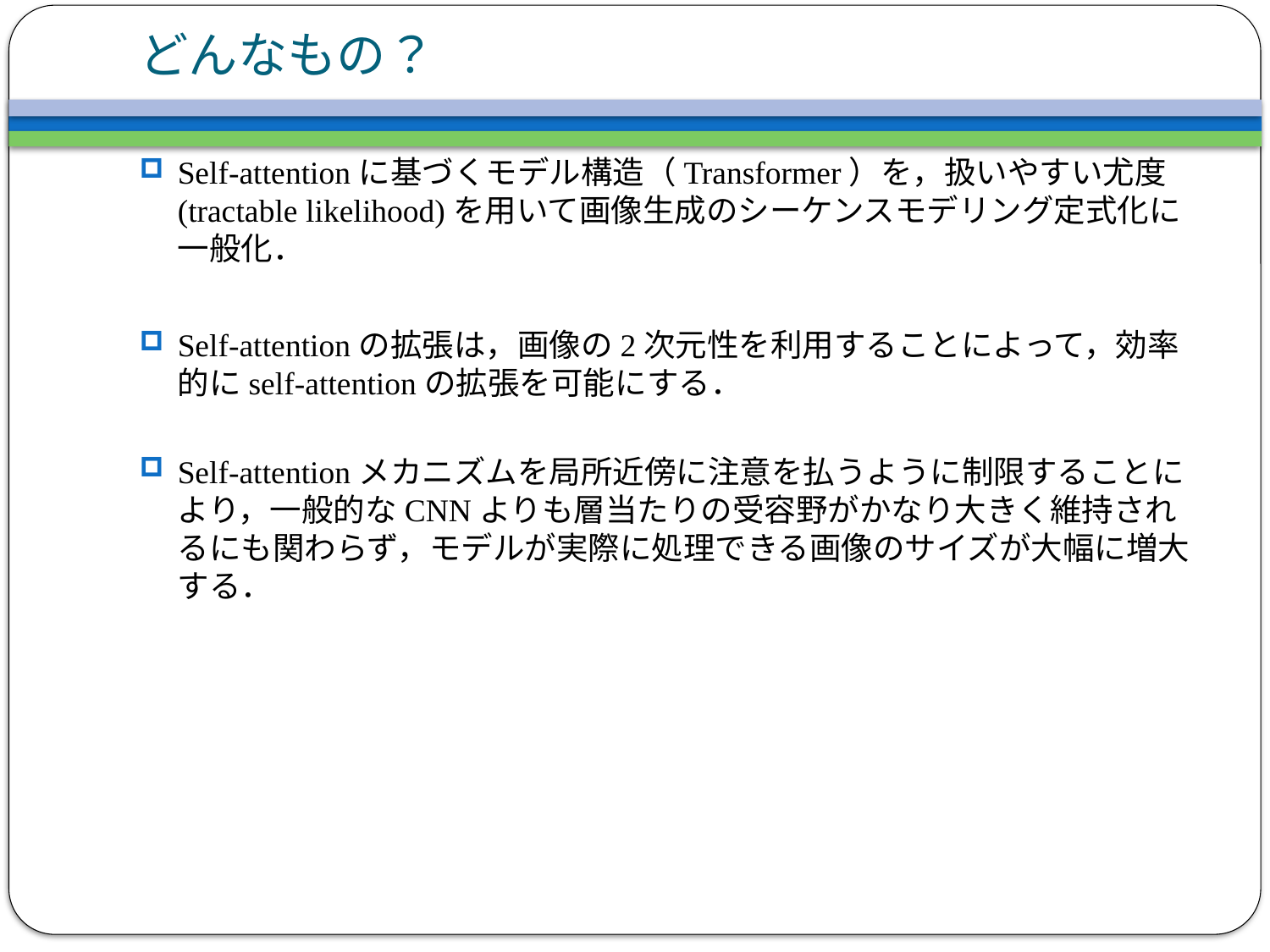

# どんなもの？
Self-attentionに基づくモデル構造（Transformer）を，扱いやすい尤度(tractable likelihood)を用いて画像生成のシーケンスモデリング定式化に一般化．

Self-attentionの拡張は，画像の2次元性を利用することによって，効率的にself-attentionの拡張を可能にする．

Self-attentionメカニズムを局所近傍に注意を払うように制限することにより，一般的なCNNよりも層当たりの受容野がかなり大きく維持されるにも関わらず，モデルが実際に処理できる画像のサイズが大幅に増大する．